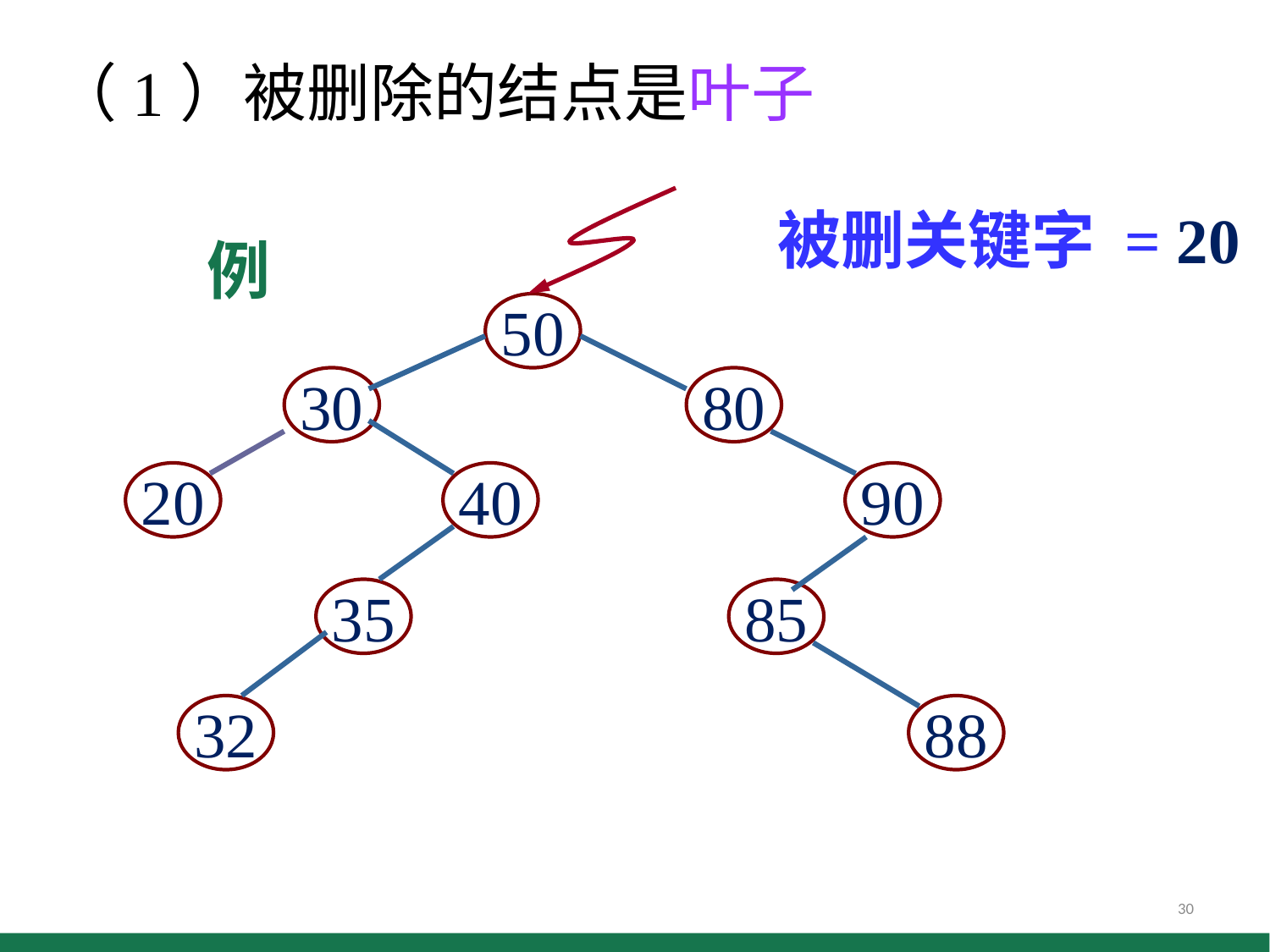

（1）被删除的结点是叶子

被删关键字 = 20
例
50

30
80

20
40
90

35
85

32
88
30